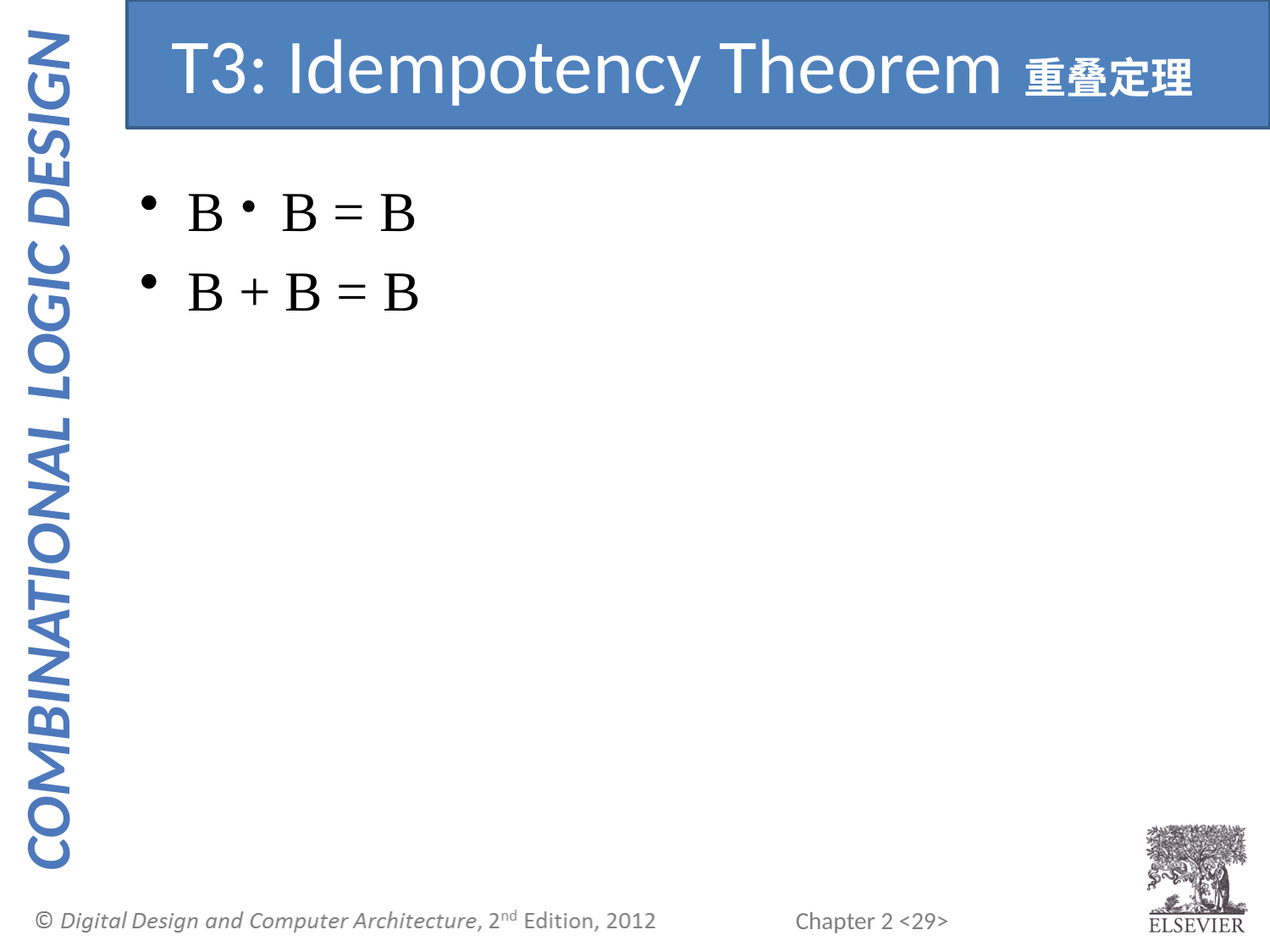

T3: Idempotency Theorem重叠定理
B    B = B
B + B = B